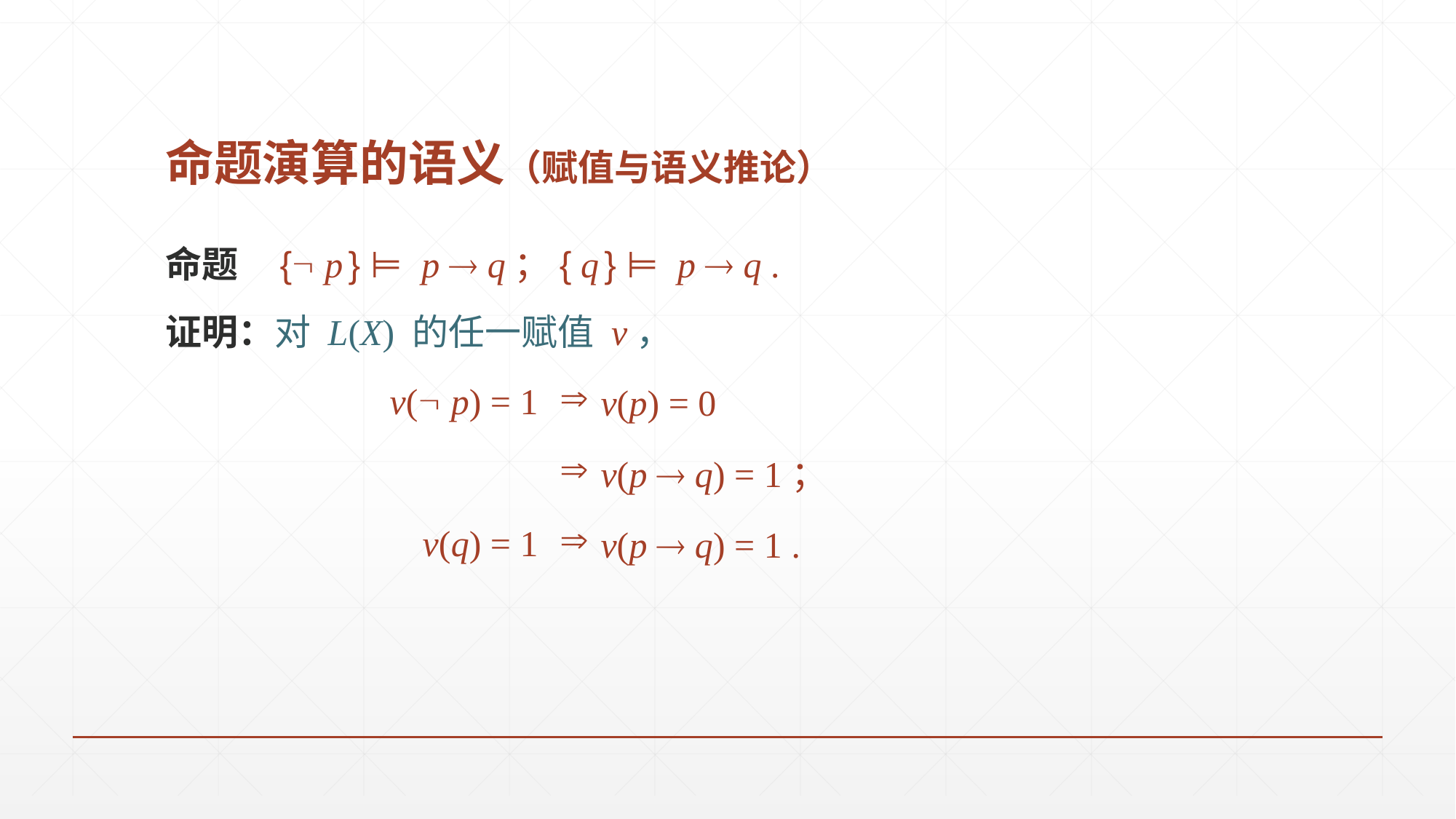

# 命题演算的语义（赋值与语义推论）
命题    {¬ p } ⊨  p → q；{ q } ⊨  p → q .
证明：对 L(X) 的任一赋值 v，
v(¬ p) = 1

v(q) = 1
v(p) = 0
v(p → q) = 1；
v(p → q) = 1 .